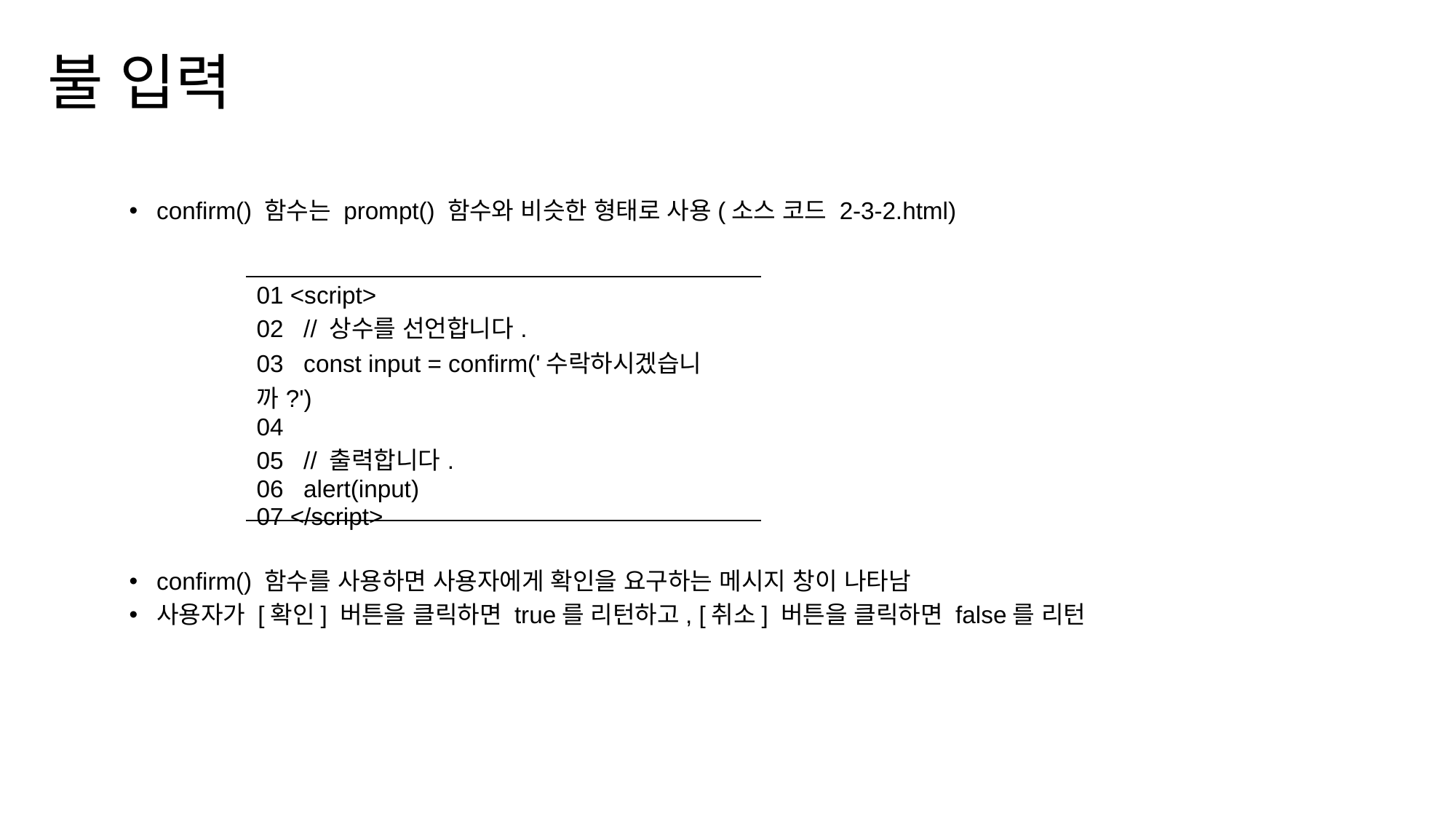

불 입력
confirm() 함수는 prompt() 함수와 비슷한 형태로 사용(소스 코드 2-3-2.html)

confirm() 함수를 사용하면 사용자에게 확인을 요구하는 메시지 창이 나타남
사용자가 [확인] 버튼을 클릭하면 true를 리턴하고, [취소] 버튼을 클릭하면 false를 리턴
| 01 <script> 02 // 상수를 선언합니다. 03 const input = confirm('수락하시겠습니까?') 04 05 // 출력합니다. 06 alert(input) 07 </script> |
| --- |